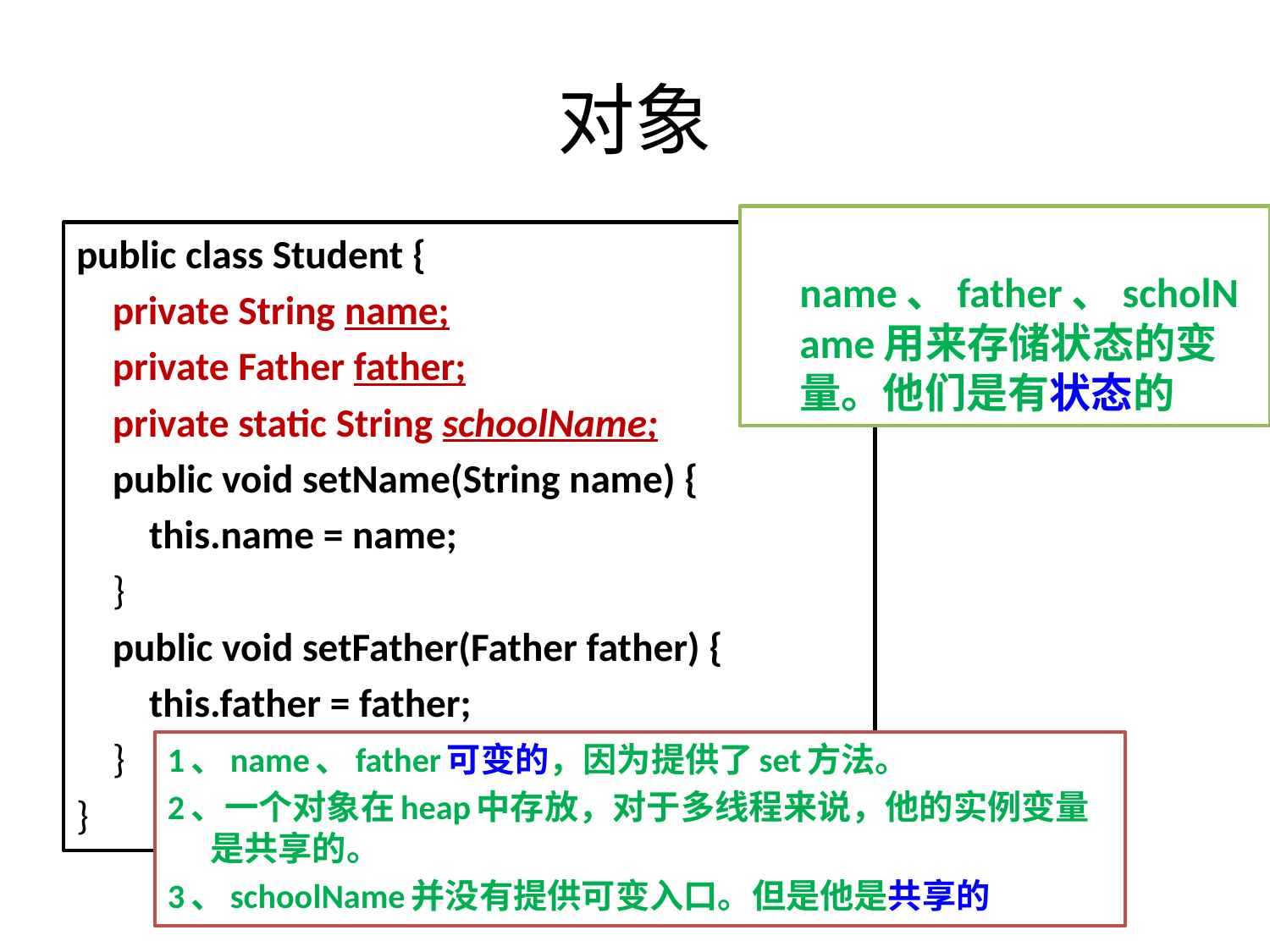

# 对象
	name、father、scholName用来存储状态的变量。他们是有状态的
public class Student {
    private String name;
    private Father father;
    private static String schoolName;
    public void setName(String name) {
        this.name = name;
    }
    public void setFather(Father father) {
        this.father = father;
    }
}
1、name、father可变的，因为提供了set方法。
2、一个对象在heap中存放，对于多线程来说，他的实例变量是共享的。
3、schoolName并没有提供可变入口。但是他是共享的